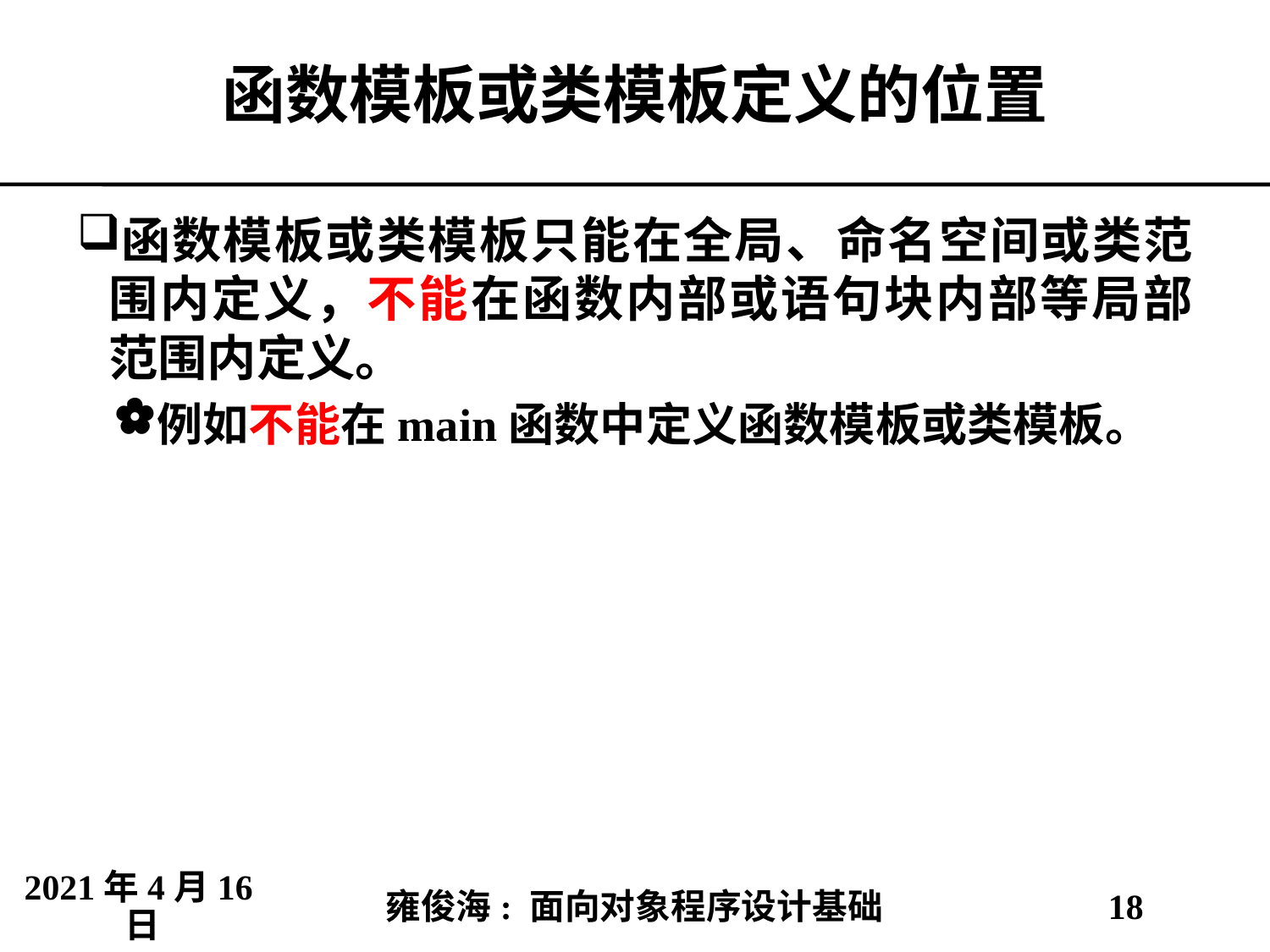

# 函数模板或类模板定义的位置

函数模板或类模板只能在全局、命名空间或类范围内定义，不能在函数内部或语句块内部等局部范围内定义。
例如不能在main函数中定义函数模板或类模板。

2021年4月16日
雍俊海: 面向对象程序设计基础
18